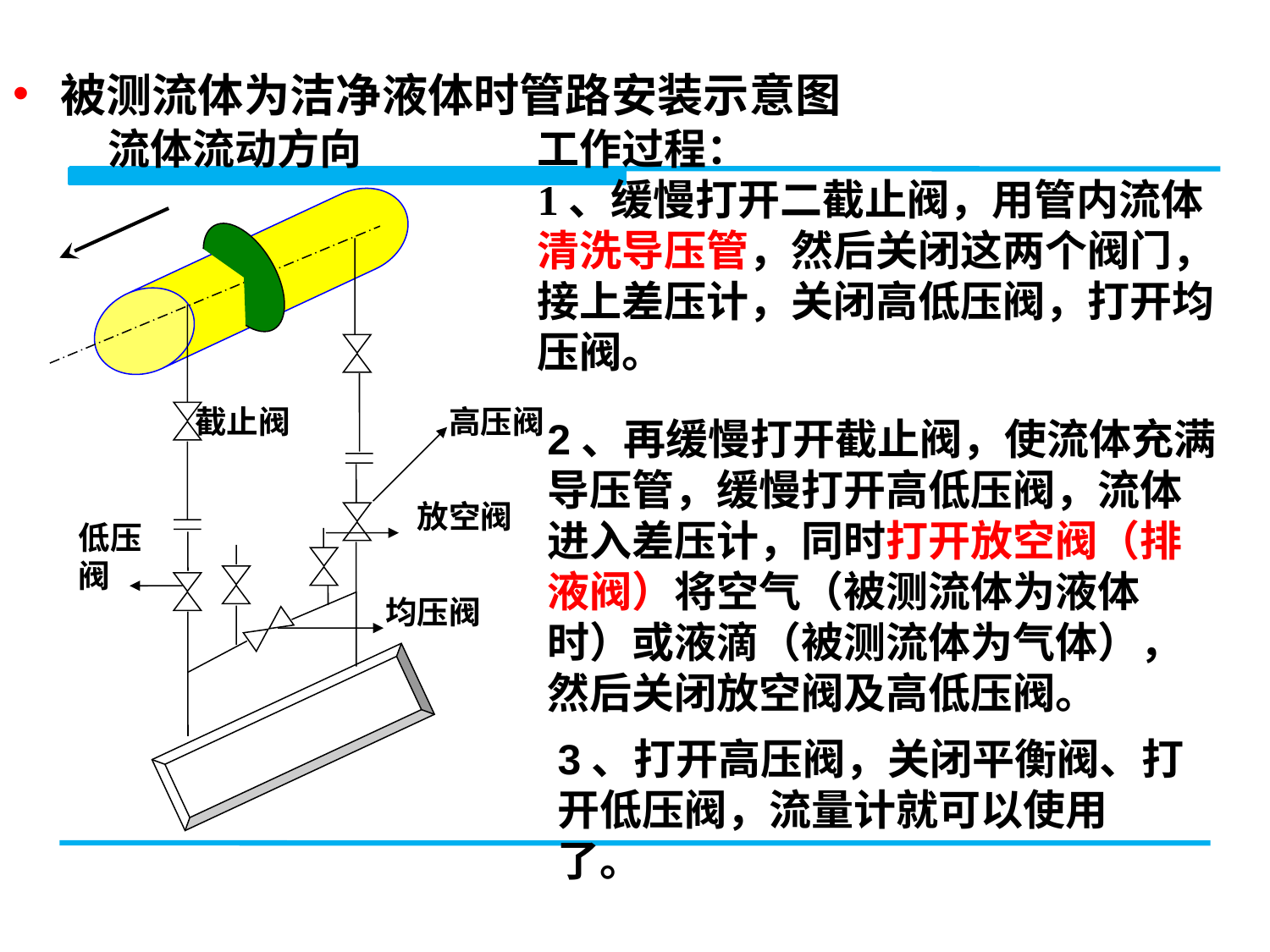

被测流体为洁净液体时管路安装示意图
流体流动方向
工作过程：
1、缓慢打开二截止阀，用管内流体清洗导压管，然后关闭这两个阀门，接上差压计，关闭高低压阀，打开均压阀。

高压阀
放空阀
均压阀
低压阀

截止阀
2、再缓慢打开截止阀，使流体充满导压管，缓慢打开高低压阀，流体进入差压计，同时打开放空阀（排液阀）将空气（被测流体为液体时）或液滴（被测流体为气体），然后关闭放空阀及高低压阀。

3、打开高压阀，关闭平衡阀、打开低压阀，流量计就可以使用了。